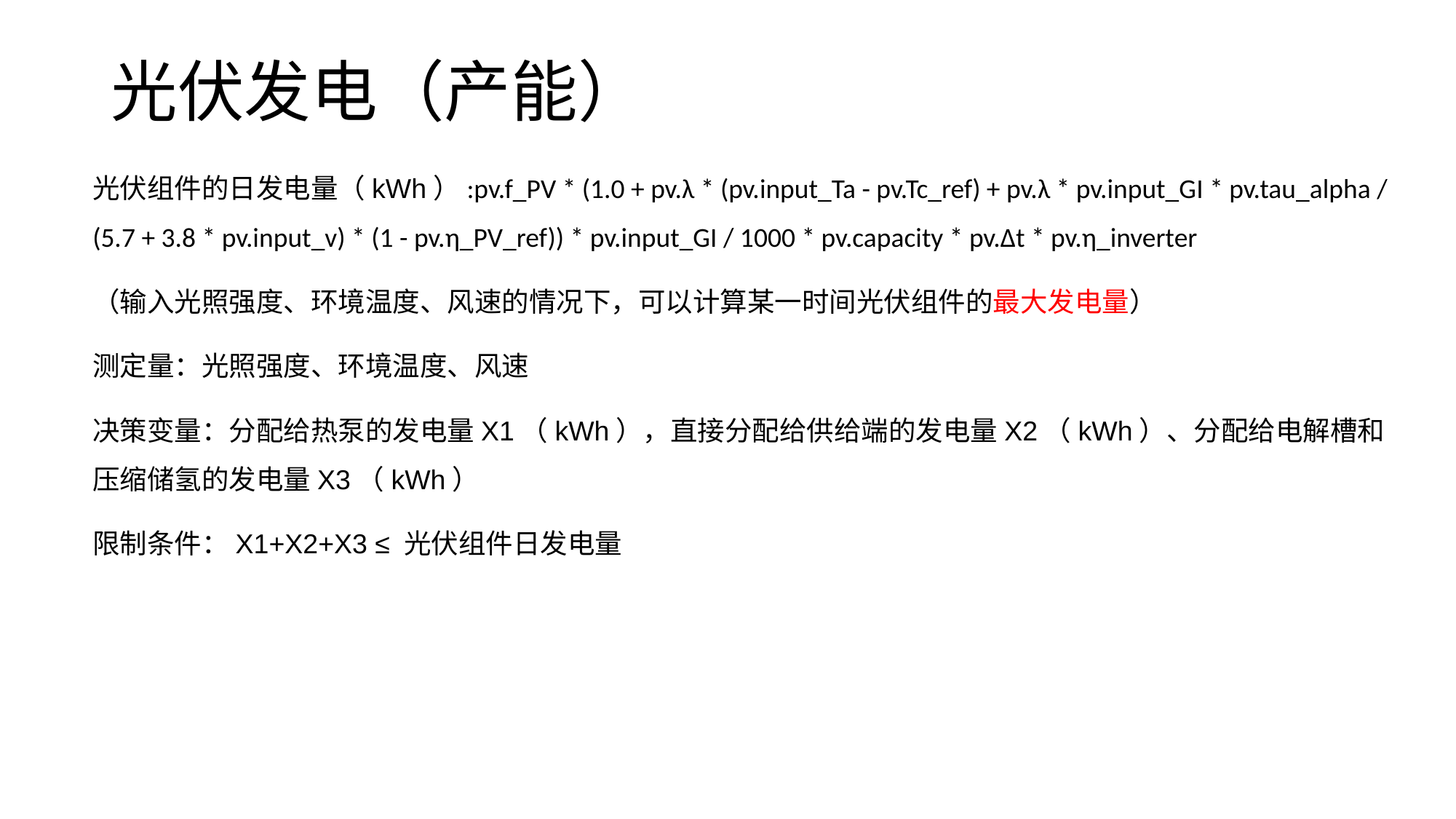

# 光伏发电（产能）
光伏组件的日发电量（kWh）:pv.f_PV * (1.0 + pv.λ * (pv.input_Ta - pv.Tc_ref) + pv.λ * pv.input_GI * pv.tau_alpha / (5.7 + 3.8 * pv.input_v) * (1 - pv.η_PV_ref)) * pv.input_GI / 1000 * pv.capacity * pv.Δt * pv.η_inverter
（输入光照强度、环境温度、风速的情况下，可以计算某一时间光伏组件的最大发电量）
测定量：光照强度、环境温度、风速
决策变量：分配给热泵的发电量X1（kWh），直接分配给供给端的发电量X2（kWh）、分配给电解槽和压缩储氢的发电量X3（kWh）
限制条件：X1+X2+X3 ≤ 光伏组件日发电量